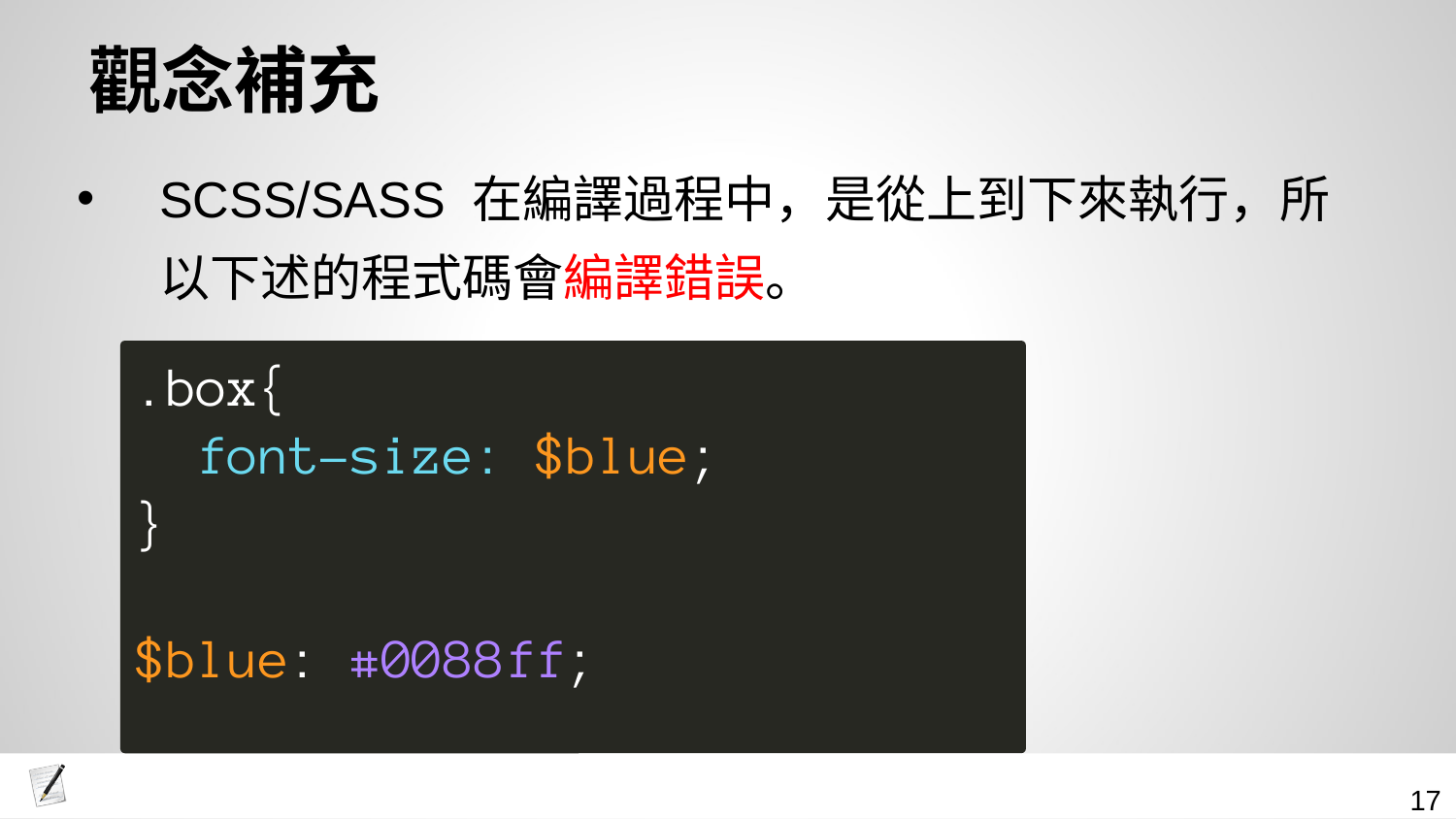

# 觀念補充
SCSS/SASS 在編譯過程中，是從上到下來執行，所以下述的程式碼會編譯錯誤。
.box{
  font-size: $blue;
}
$blue: #0088ff;

17